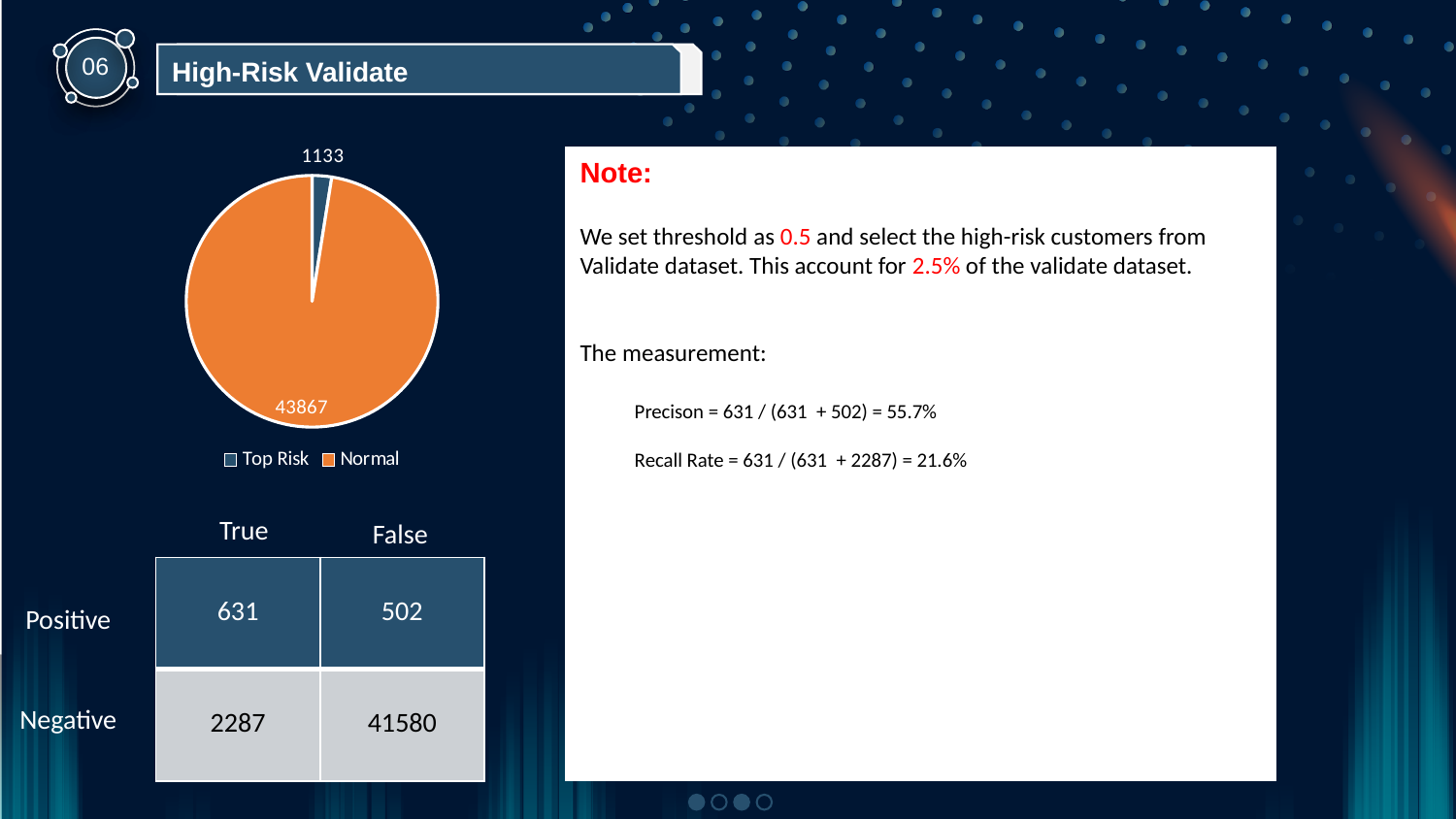

High-Risk Validate

06

### Chart

| Category | 销售额 |
|---|---|
| Top Risk | 1133.0 |
| Normal | 43867.0 |
Note:

We set threshold as 0.5 and select the high-risk customers from Validate dataset. This account for 2.5% of the validate dataset.

The measurement:
Precison = 631 / (631  + 502) = 55.7%

Recall Rate = 631 / (631  + 2287) = 21.6%

True
False
| 631 | 502 |
| --- | --- |
| 2287 | 41580 |
Positive
Negative